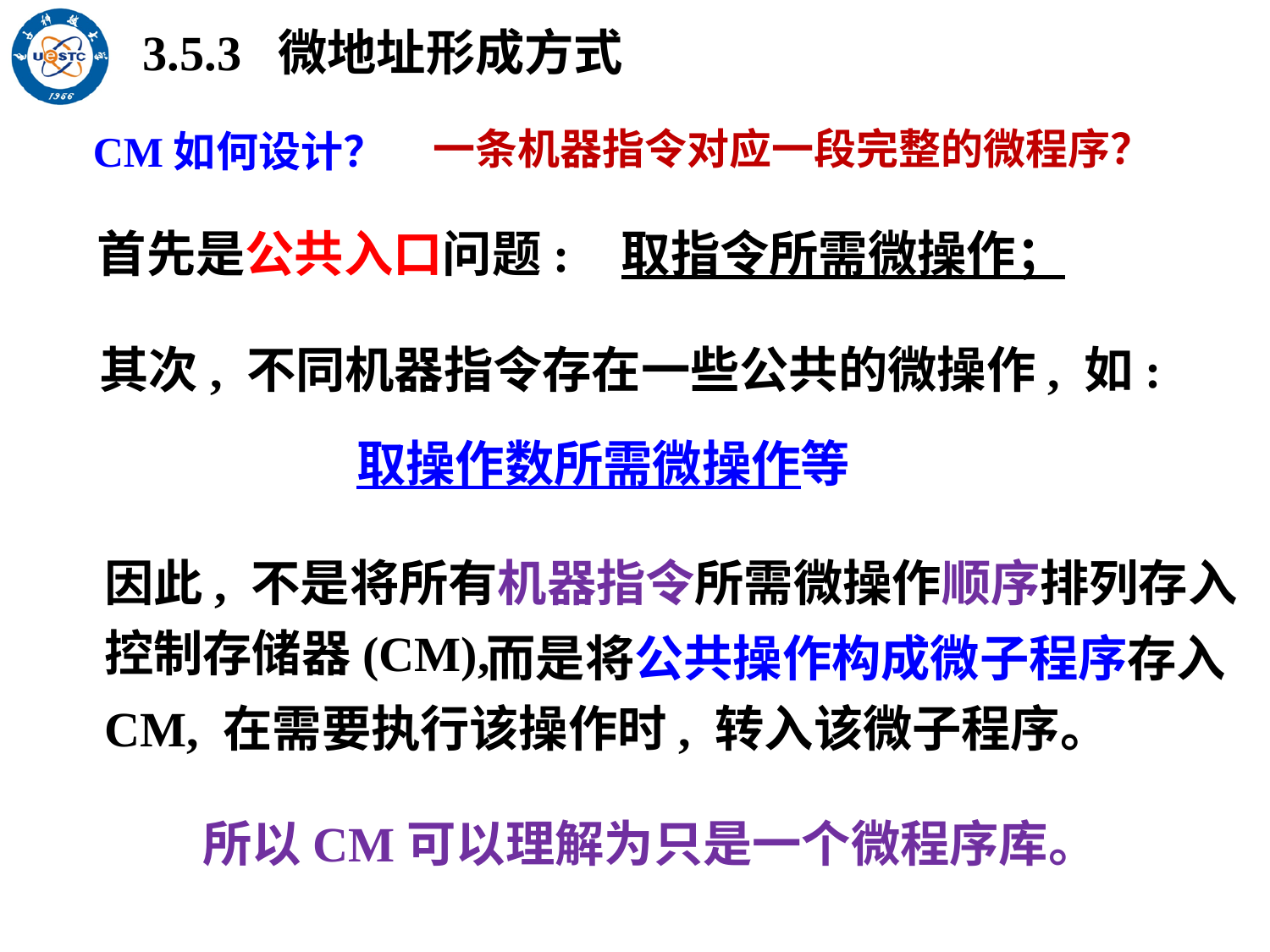

3.5.3  微地址形成方式
一条机器指令对应一段完整的微程序？
CM如何设计？
取指令所需微操作；
首先是公共入口问题:
其次, 不同机器指令存在一些公共的微操作, 如:
取操作数所需微操作等
因此, 不是将所有机器指令所需微操作顺序排列存入控制存储器(CM),
                                 而是将公共操作构成微子程序存入CM, 在需要执行该操作时, 转入该微子程序。
所以CM可以理解为只是一个微程序库。